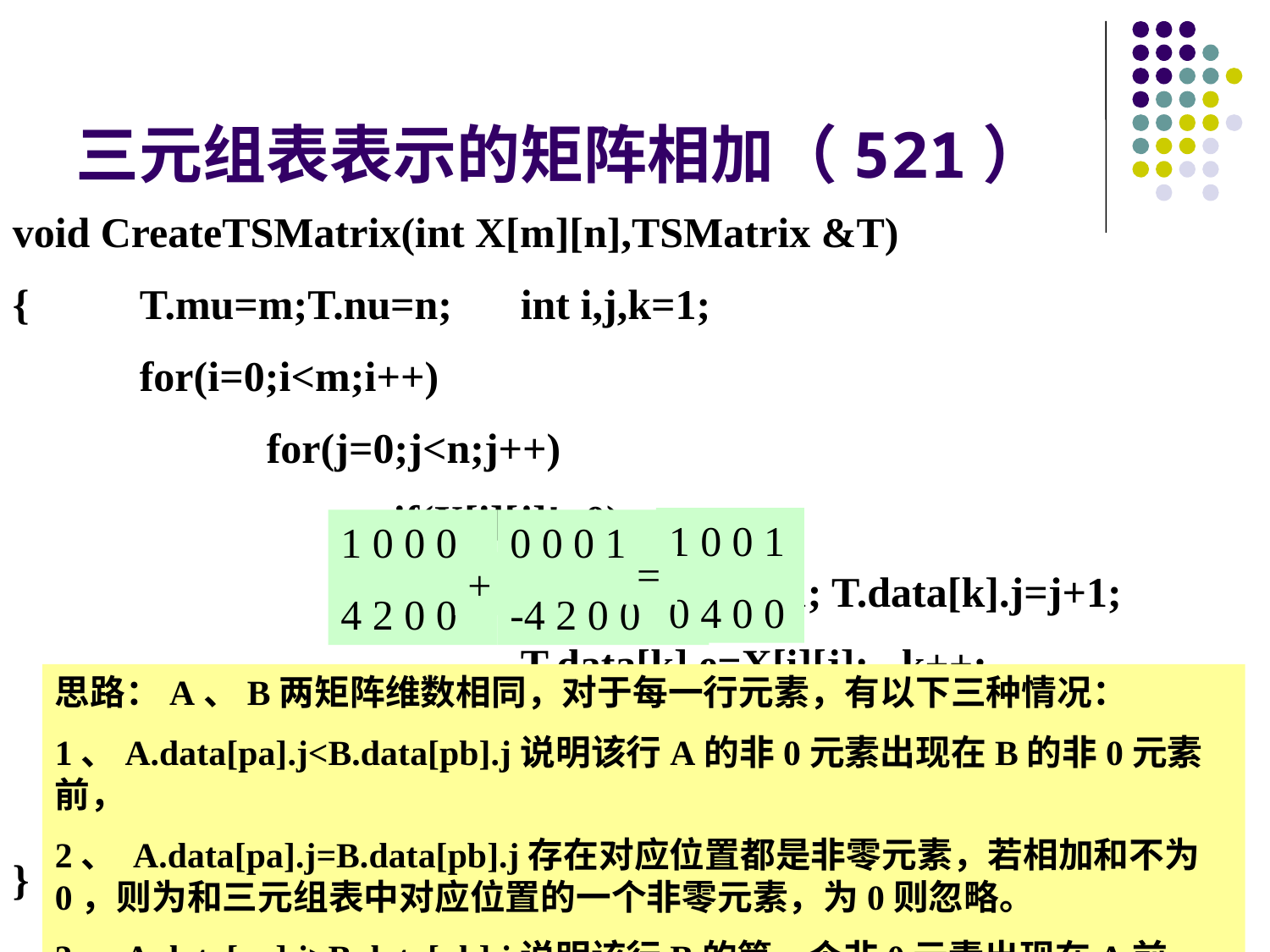

三元组表表示的矩阵相加（521）
void CreateTSMatrix(int X[m][n],TSMatrix &T)
{	T.mu=m;T.nu=n;	int i,j,k=1;
	for(i=0;i<m;i++)
		for(j=0;j<n;j++)
			if(X[i][j]!=0)
			{            T.data[k].i=i+1; T.data[k].j=j+1;
				T.data[k].e=X[i][j];	k++;
			}
	T.tu=k-1;
}
1 0 0 1
0 4 0 0
1 0 0 0
4 2 0 0
0 0 0 1
-4 2 0 0
=
+
思路：A、B两矩阵维数相同，对于每一行元素，有以下三种情况：
1、A.data[pa].j<B.data[pb].j说明该行A的非0元素出现在B的非0元素前，
2、 A.data[pa].j=B.data[pb].j存在对应位置都是非零元素，若相加和不为0，则为和三元组表中对应位置的一个非零元素，为0则忽略。
3、A.data[pa].j>B.data[pb].j说明该行B的第一个非0元素出现在A前